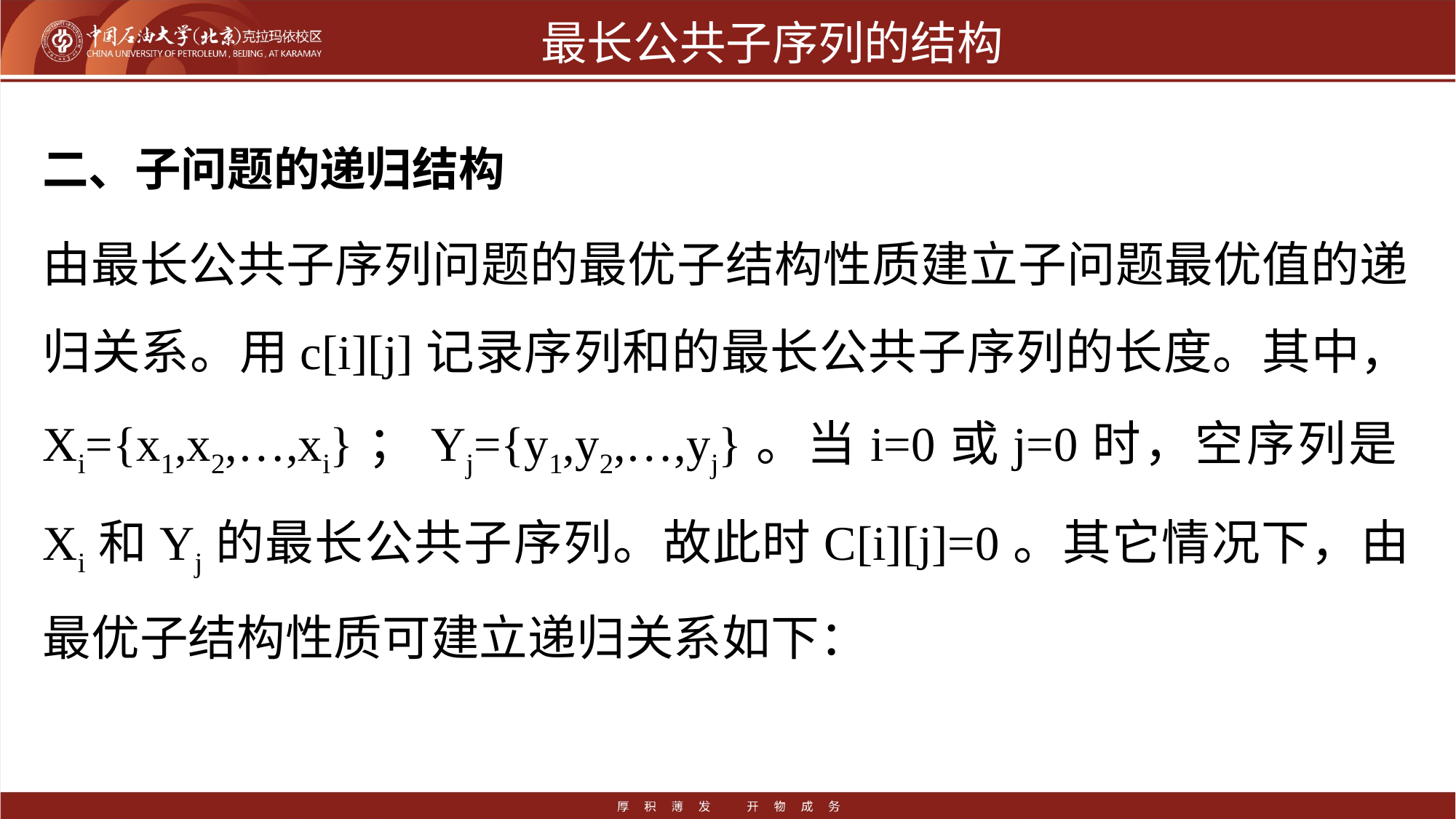

# 最长公共子序列的结构
二、子问题的递归结构
由最长公共子序列问题的最优子结构性质建立子问题最优值的递归关系。用c[i][j]记录序列和的最长公共子序列的长度。其中， Xi={x1,x2,…,xi}；Yj={y1,y2,…,yj}。当i=0或j=0时，空序列是Xi和Yj的最长公共子序列。故此时C[i][j]=0。其它情况下，由最优子结构性质可建立递归关系如下：